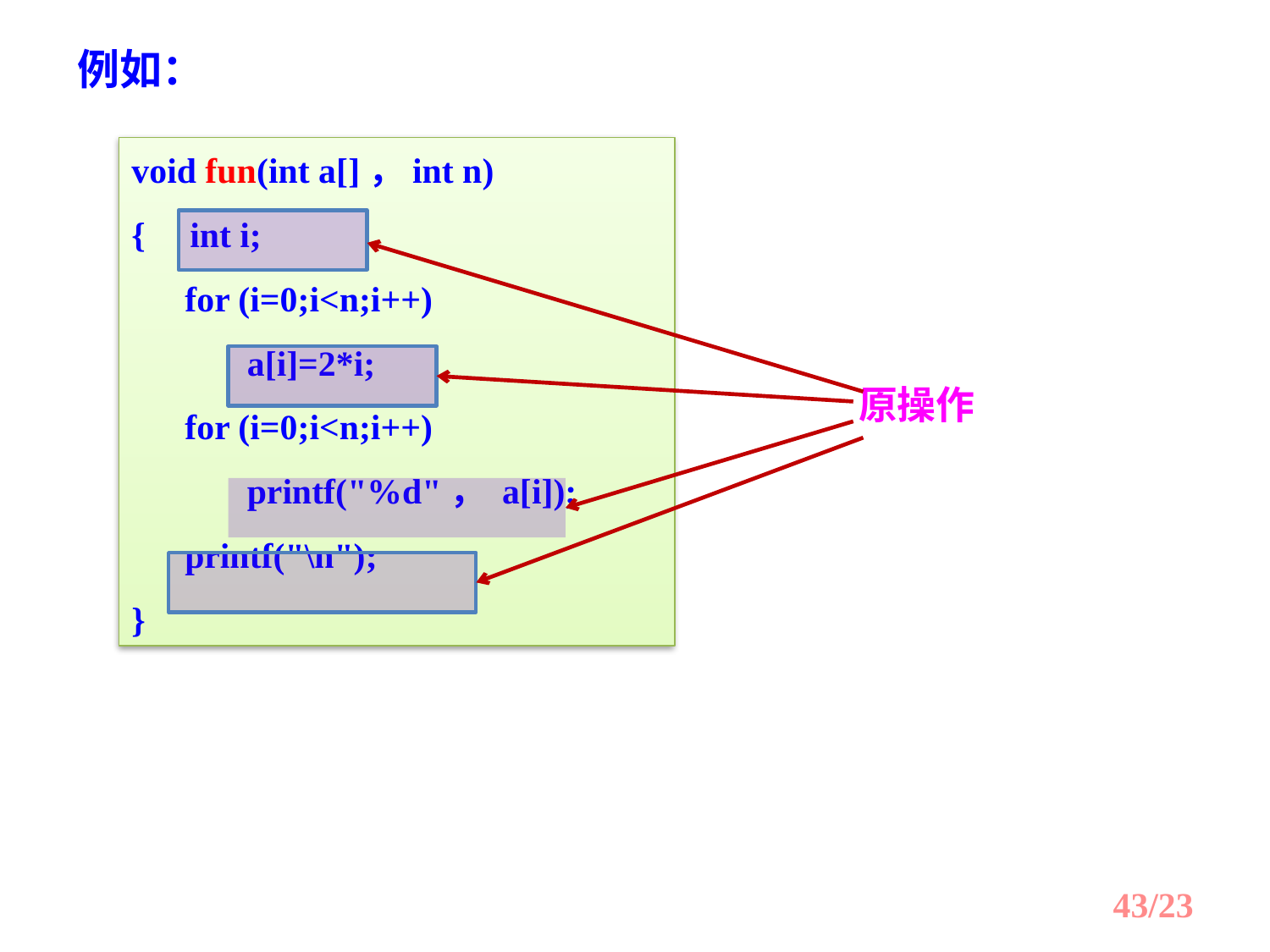

例如：
void fun(int a[]，int n)
{     int i;
      for (i=0;i<n;i++)
             a[i]=2*i;
      for (i=0;i<n;i++)
             printf("%d"， a[i]);
      printf("\n");
}

原操作

43/23